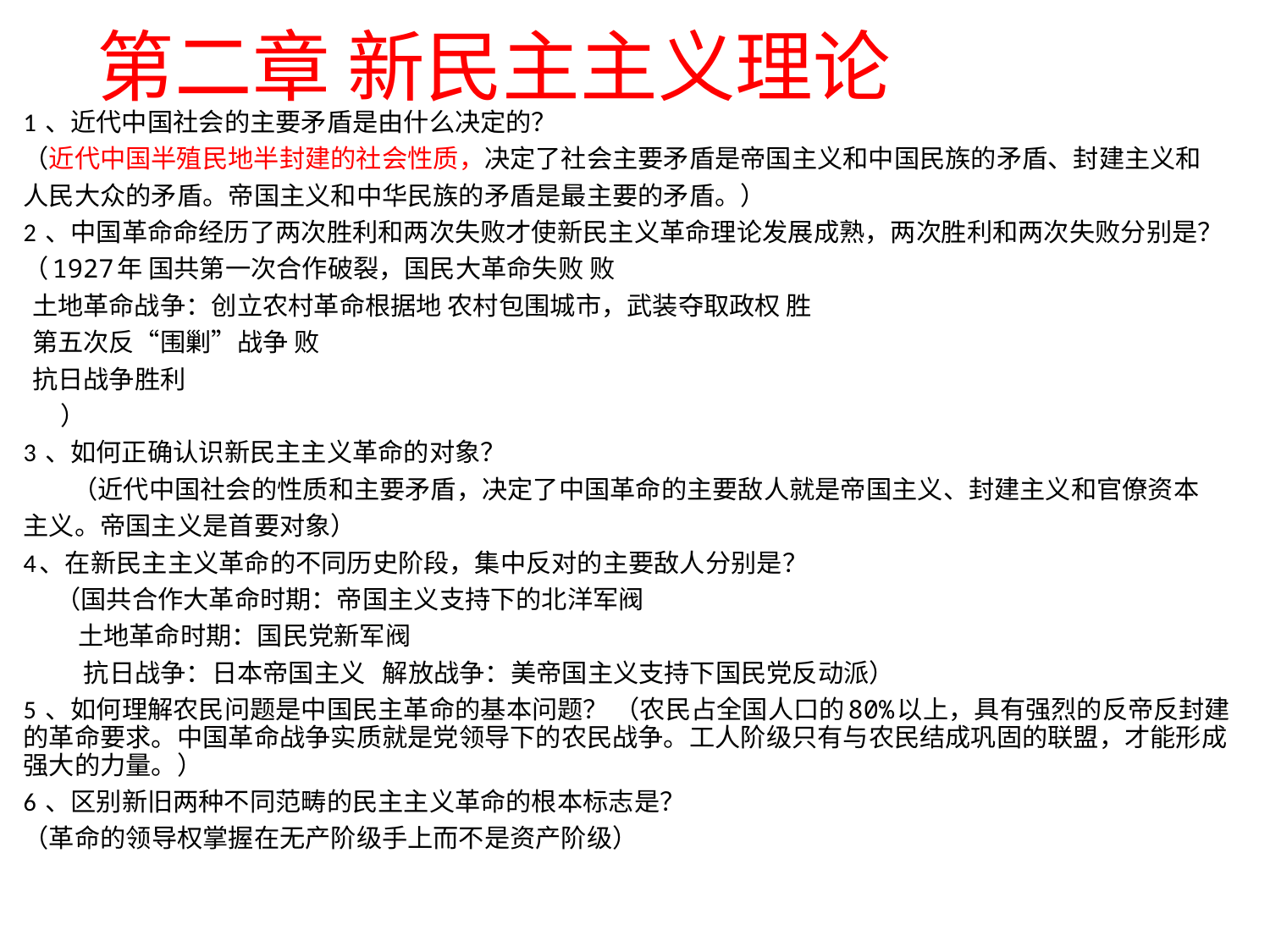

# 第二章 新民主主义理论
1 、近代中国社会的主要矛盾是由什么决定的？
（近代中国半殖民地半封建的社会性质，决定了社会主要矛盾是帝国主义和中国民族的矛盾、封建主义和
人民大众的矛盾。帝国主义和中华民族的矛盾是最主要的矛盾。）
2 、中国革命命经历了两次胜利和两次失败才使新民主义革命理论发展成熟，两次胜利和两次失败分别是？
（1927年 国共第一次合作破裂，国民大革命失败 败
 土地革命战争：创立农村革命根据地 农村包围城市，武装夺取政权 胜
 第五次反“围剿”战争 败
 抗日战争胜利
      ）
3 、如何正确认识新民主主义革命的对象？
        （近代中国社会的性质和主要矛盾，决定了中国革命的主要敌人就是帝国主义、封建主义和官僚资本
主义。帝国主义是首要对象）
4、在新民主主义革命的不同历史阶段，集中反对的主要敌人分别是？
     （国共合作大革命时期：帝国主义支持下的北洋军阀
         土地革命时期：国民党新军阀
          抗日战争：日本帝国主义   解放战争：美帝国主义支持下国民党反动派）
5 、如何理解农民问题是中国民主革命的基本问题？ （农民占全国人口的80%以上，具有强烈的反帝反封建的革命要求。中国革命战争实质就是党领导下的农民战争。工人阶级只有与农民结成巩固的联盟，才能形成强大的力量。）
6 、区别新旧两种不同范畴的民主主义革命的根本标志是？
（革命的领导权掌握在无产阶级手上而不是资产阶级）